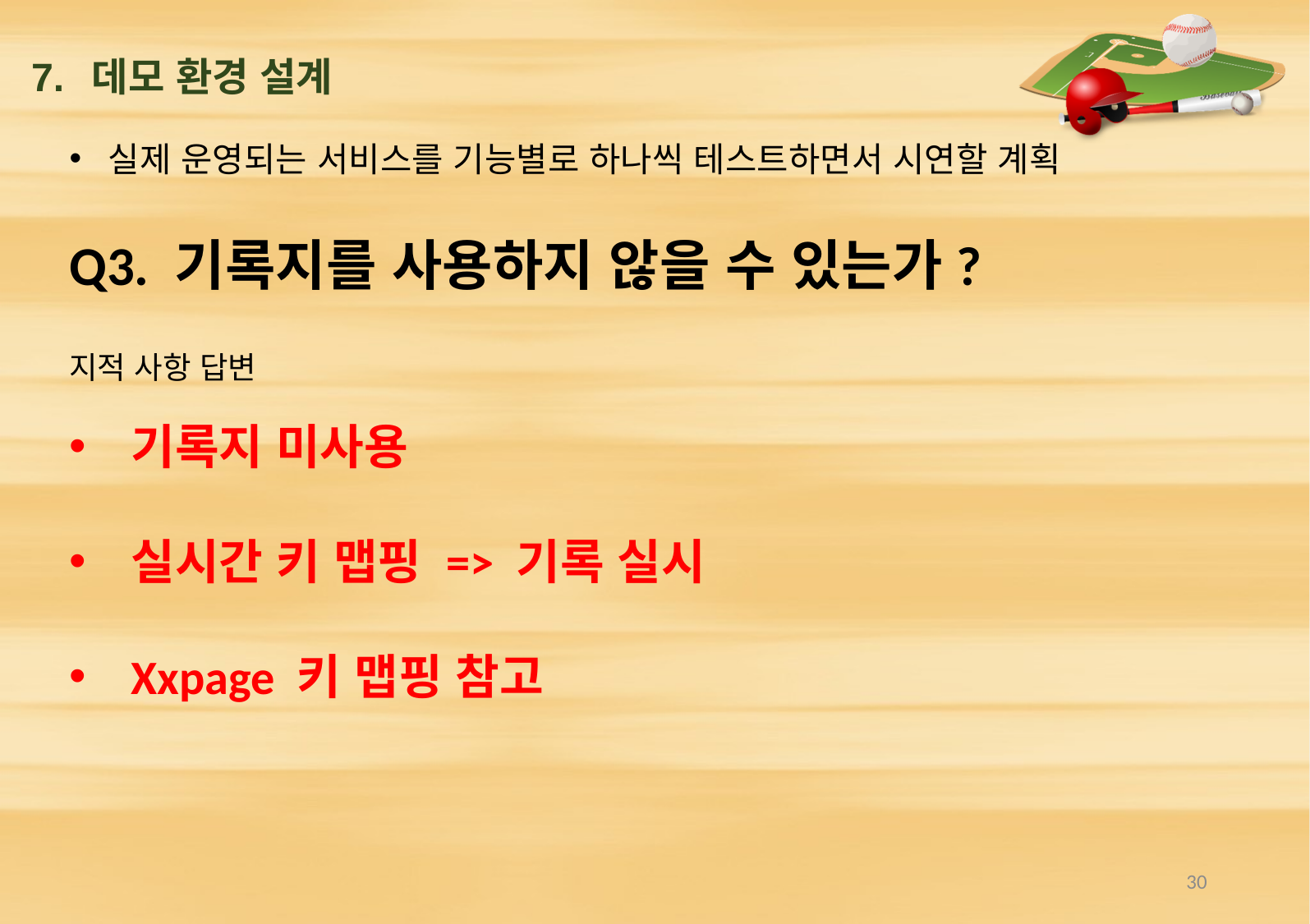

7. 데모 환경 설계
실제 운영되는 서비스를 기능별로 하나씩 테스트하면서 시연할 계획
Q3. 기록지를 사용하지 않을 수 있는가?
지적 사항 답변
기록지 미사용

실시간 키 맵핑 => 기록 실시

Xxpage 키 맵핑 참고

30